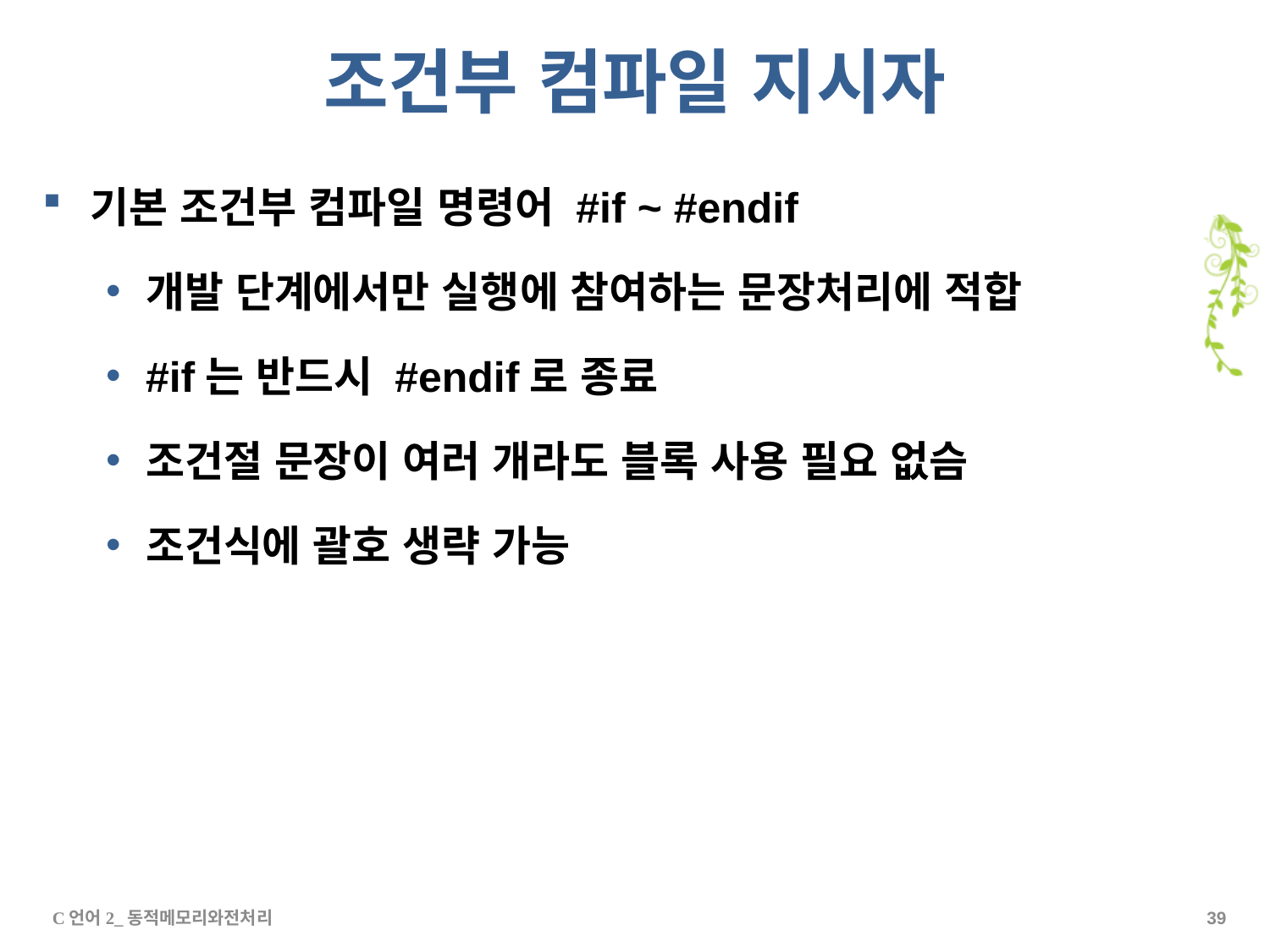

# 조건부 컴파일 지시자
기본 조건부 컴파일 명령어 #if ~ #endif
개발 단계에서만 실행에 참여하는 문장처리에 적합
#if는 반드시 #endif로 종료
조건절 문장이 여러 개라도 블록 사용 필요 없슴
조건식에 괄호 생략 가능
C언어2_동적메모리와전처리
39